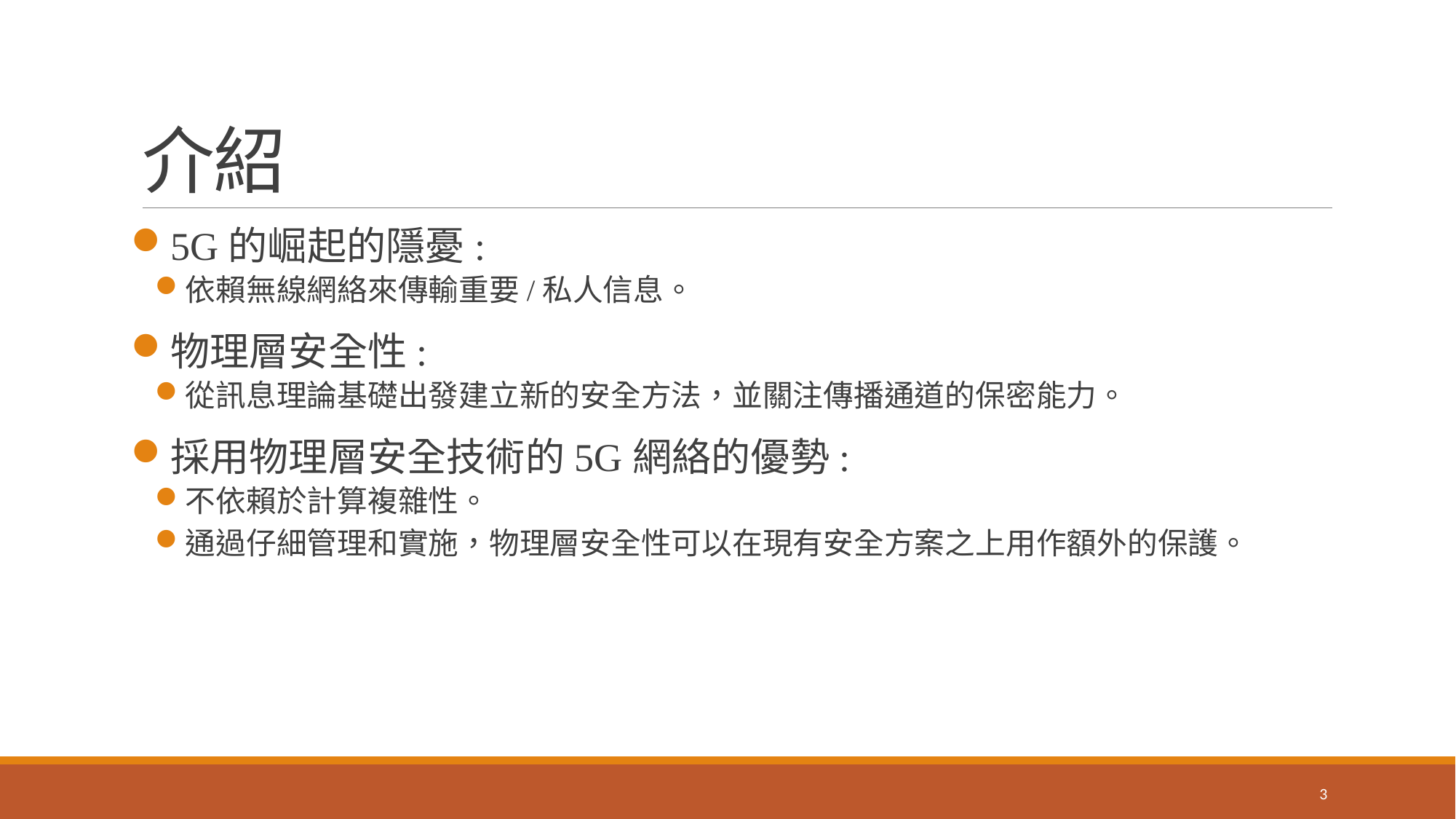

# 介紹
5G的崛起的隱憂:
依賴無線網絡來傳輸重要/私人信息。
物理層安全性:
從訊息理論基礎出發建立新的安全方法，並關注傳播通道的保密能力。
採用物理層安全技術的5G網絡的優勢:
不依賴於計算複雜性。
通過仔細管理和實施，物理層安全性可以在現有安全方案之上用作額外的保護。
3